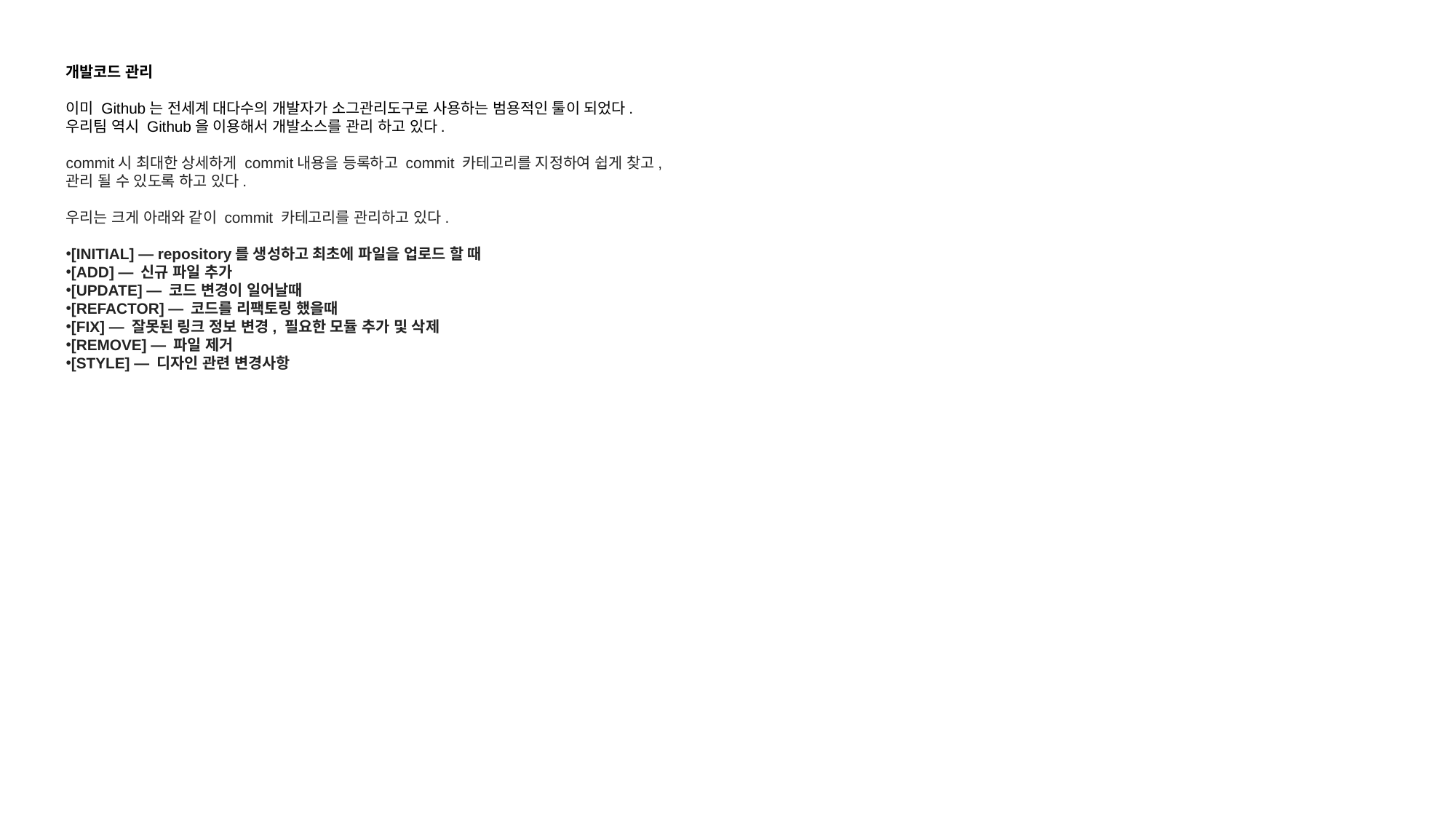

개발코드 관리

이미 Github는 전세계 대다수의 개발자가 소그관리도구로 사용하는 범용적인 툴이 되었다.
우리팀 역시 Github을 이용해서 개발소스를 관리 하고 있다.

commit시 최대한 상세하게 commit내용을 등록하고 commit 카테고리를 지정하여 쉽게 찾고,
관리 될 수 있도록 하고 있다.

우리는 크게 아래와 같이 commit 카테고리를 관리하고 있다.

[INITIAL] — repository를 생성하고 최초에 파일을 업로드 할 때
[ADD] — 신규 파일 추가
[UPDATE] — 코드 변경이 일어날때
[REFACTOR] — 코드를 리팩토링 했을때
[FIX] — 잘못된 링크 정보 변경, 필요한 모듈 추가 및 삭제
[REMOVE] — 파일 제거
[STYLE] — 디자인 관련 변경사항